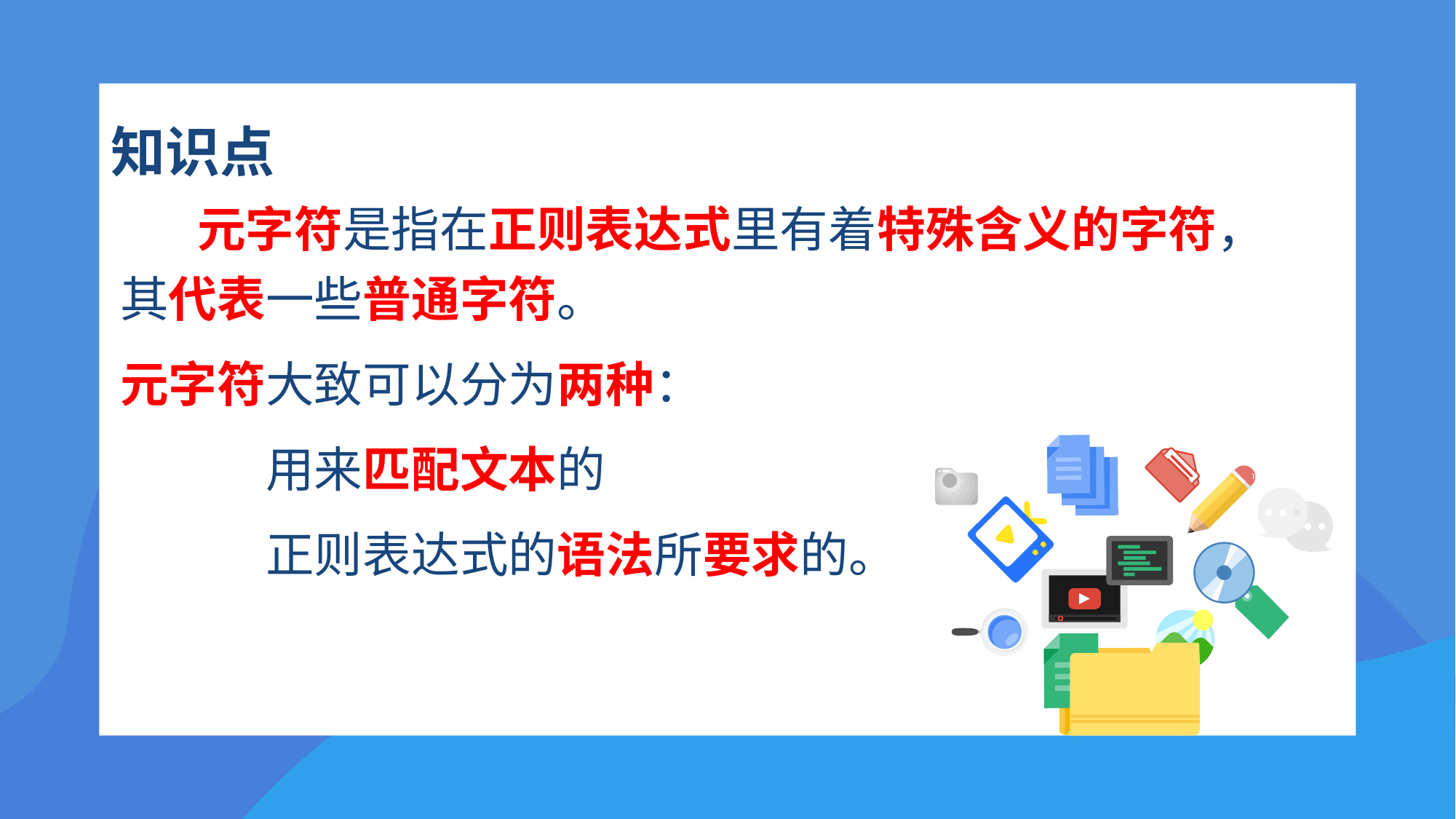

# 知识点
      元字符是指在正则表达式里有着特殊含义的字符，其代表一些普通字符。
元字符大致可以分为两种：
　　　用来匹配文本的
　　　正则表达式的语法所要求的。